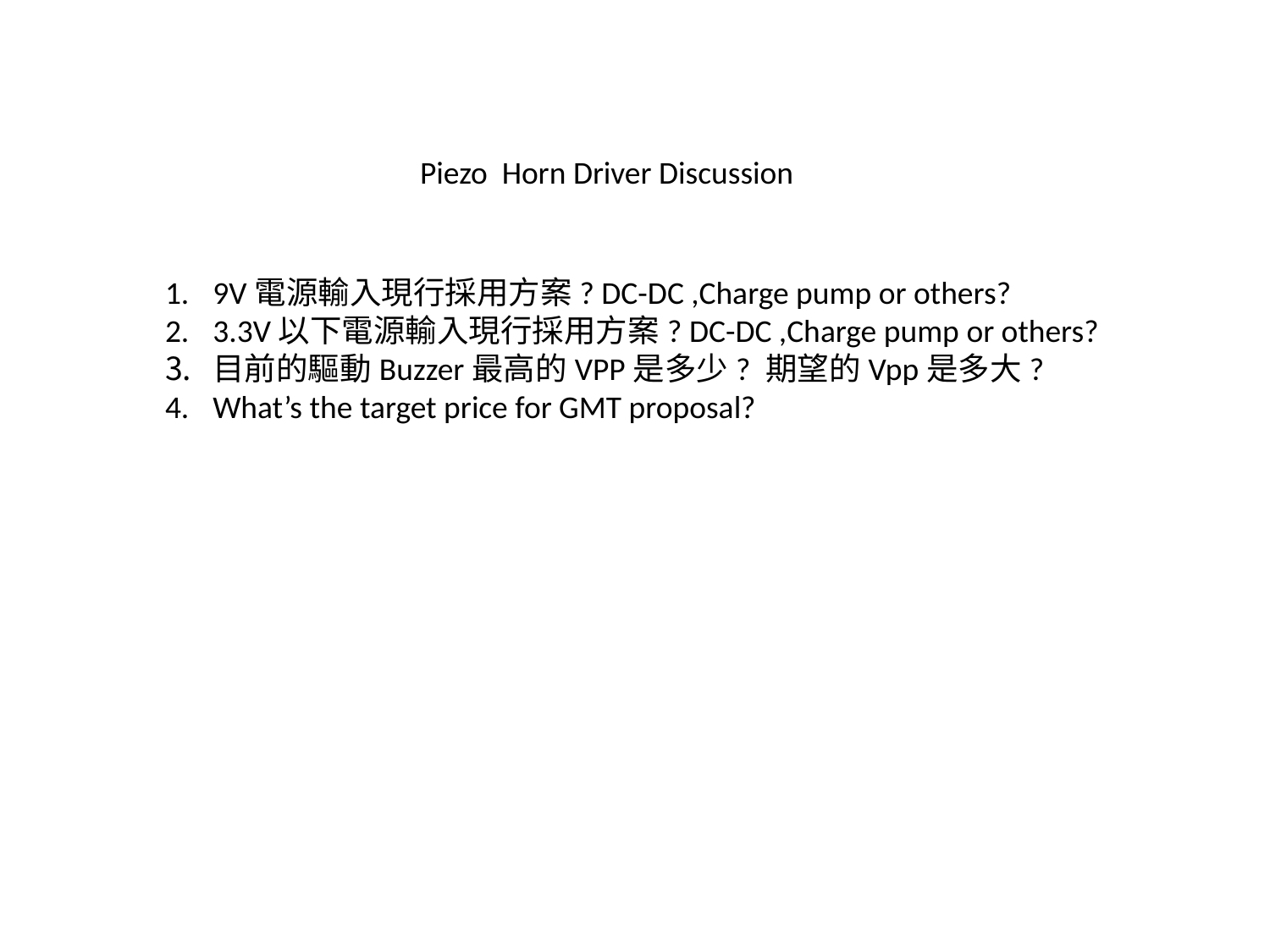

Piezo  Horn Driver Discussion
9V電源輸入現行採用方案? DC-DC ,Charge pump or others?
3.3V以下電源輸入現行採用方案? DC-DC ,Charge pump or others?
目前的驅動Buzzer最高的VPP是多少? 期望的Vpp是多大?
What’s the target price for GMT proposal?